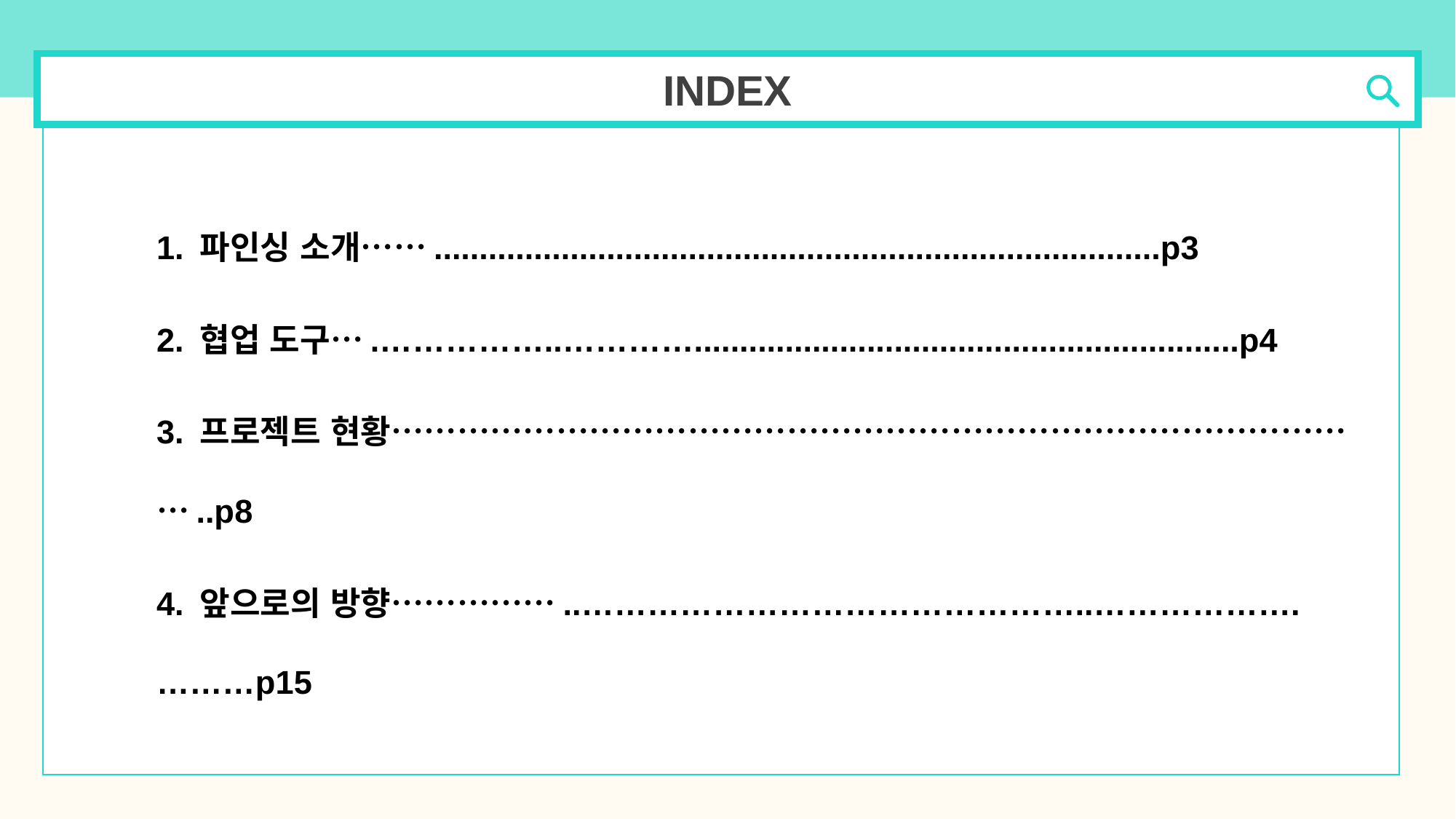

INDEX

1. 파인싱 소개……................................................................................p3
2. 협업 도구….……………..…………............................................................p4
3. 프로젝트 현황………………………………………………………………………………..p8
4. 앞으로의 방향……………..………………………………………..……………….………p15

CONTENTS. A
75%
CONTENTS. A
75%
CONTENTS. A
75%
CONTENTS. A
75%